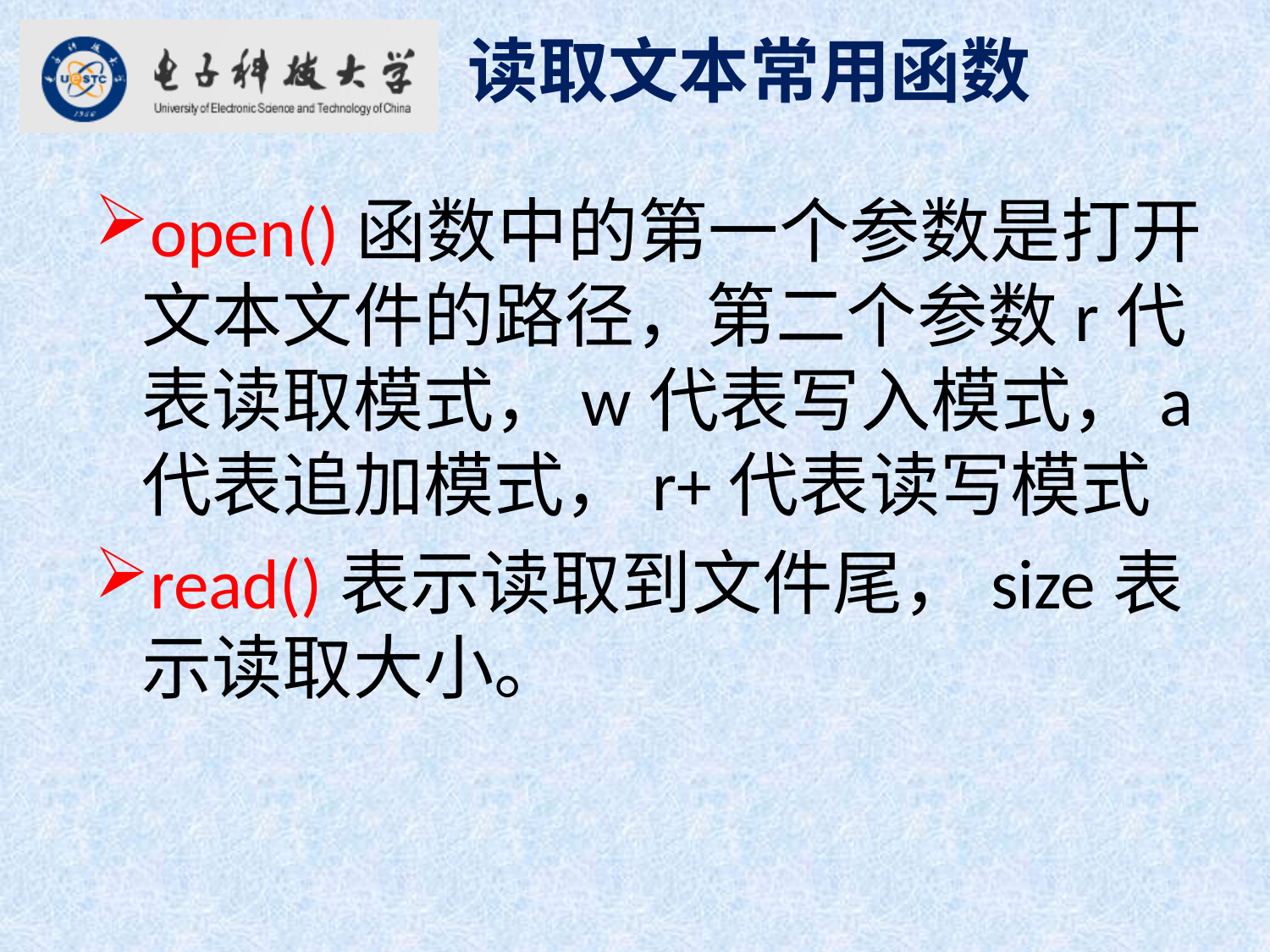

读取文本常用函数
open()函数中的第一个参数是打开文本文件的路径，第二个参数r代表读取模式，w代表写入模式，a代表追加模式，r+代表读写模式
read()表示读取到文件尾，size表示读取大小。